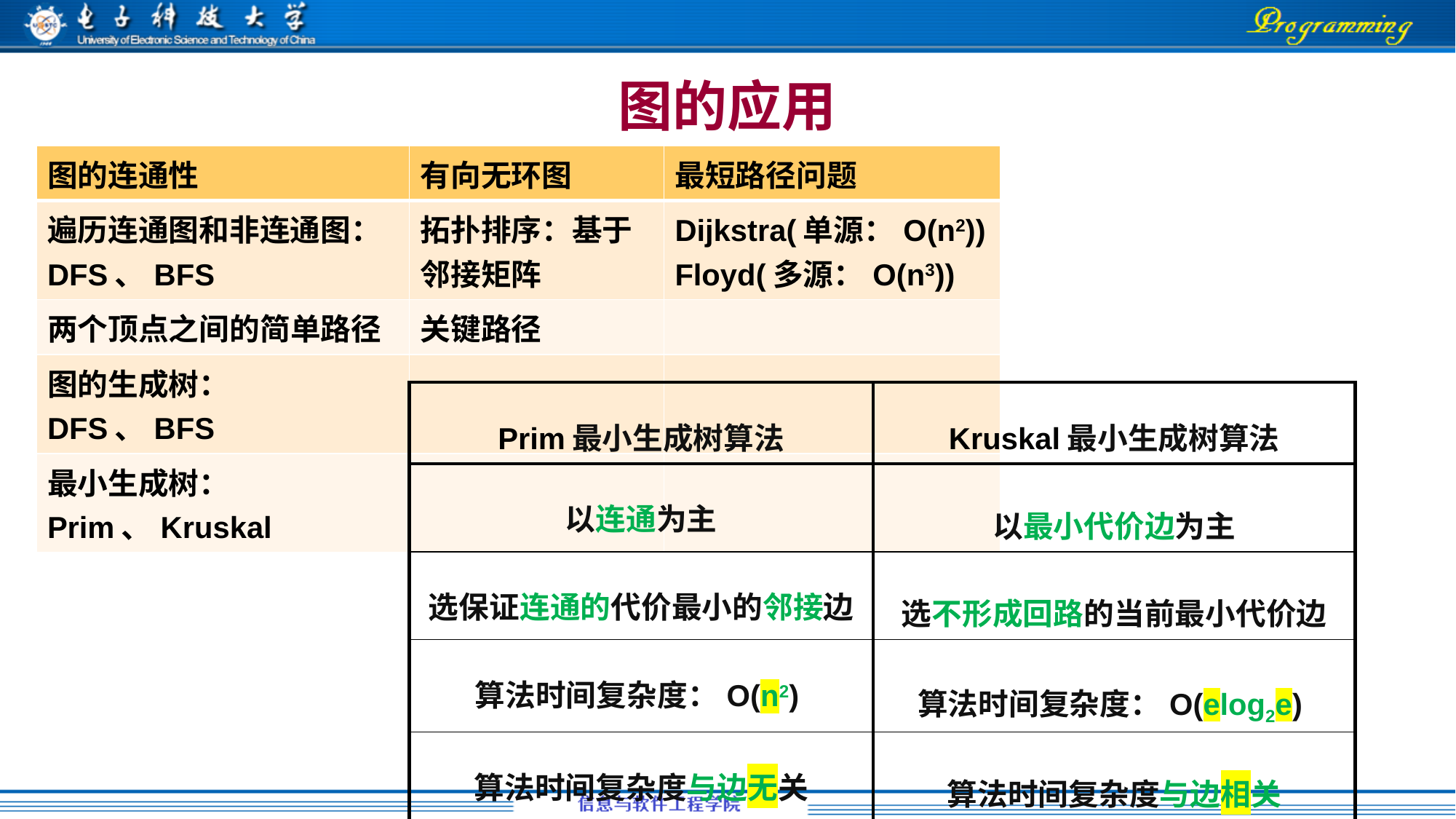

# 图的应用
| 图的连通性 | 有向无环图 | 最短路径问题 |
| --- | --- | --- |
| 遍历连通图和非连通图：DFS、BFS | 拓扑排序：基于邻接矩阵 | Dijkstra(单源：O(n2)) Floyd(多源：O(n3)) |
| 两个顶点之间的简单路径 | 关键路径 |  |
| 图的生成树：DFS、BFS |  |  |
| 最小生成树：Prim、Kruskal |  |  |
| Prim最小生成树算法 | Kruskal最小生成树算法 |
| --- | --- |
| 以连通为主 | 以最小代价边为主 |
| 选保证连通的代价最小的邻接边 | 选不形成回路的当前最小代价边 |
| 算法时间复杂度：O(n2) | 算法时间复杂度：Ο(elog2e) |
| 算法时间复杂度与边无关 | 算法时间复杂度与边相关 |
| 适合于求边稠密网的最小生成树 | 适合于求边稀疏网的最小生成树 |